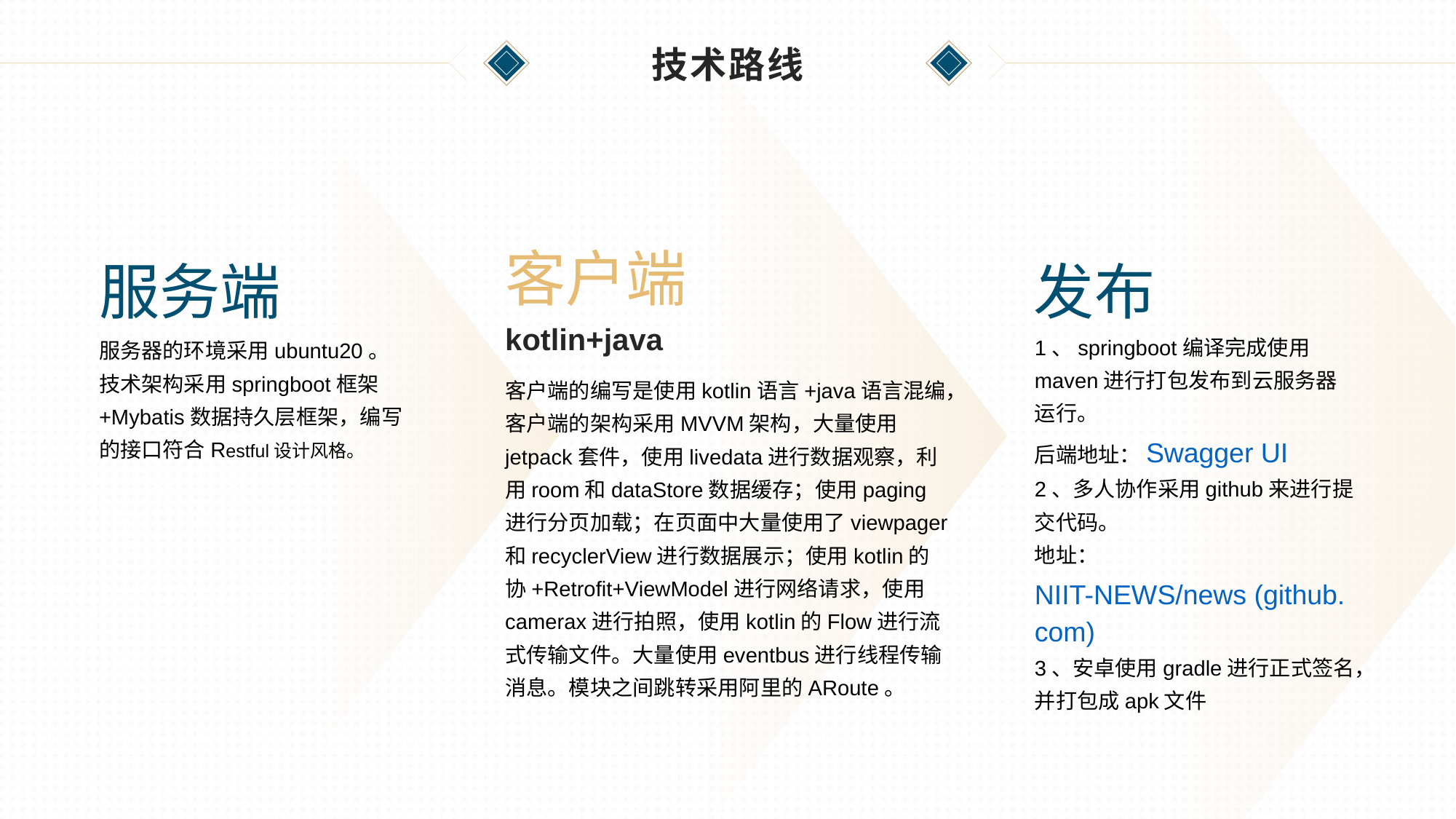

# 技术路线
客户端
kotlin+java
客户端的编写是使用kotlin语言+java语言混编，客户端的架构采用MVVM架构，大量使用jetpack套件，使用livedata进行数据观察，利用room和dataStore数据缓存；使用paging进行分页加载；在页面中大量使用了viewpager和recyclerView进行数据展示；使用kotlin的协+Retrofit+ViewModel进行网络请求，使用camerax进行拍照，使用kotlin的Flow进行流式传输文件。大量使用eventbus进行线程传输消息。模块之间跳转采用阿里的ARoute。
服务端
服务器的环境采用ubuntu20。
技术架构采用springboot框架+Mybatis数据持久层框架，编写的接口符合Restful设计风格。
发布
1、springboot编译完成使用maven进行打包发布到云服务器运行。
后端地址：Swagger UI
2、多人协作采用github来进行提交代码。
地址：NIIT-NEWS/news (github.com)
3、安卓使用gradle进行正式签名，并打包成apk文件